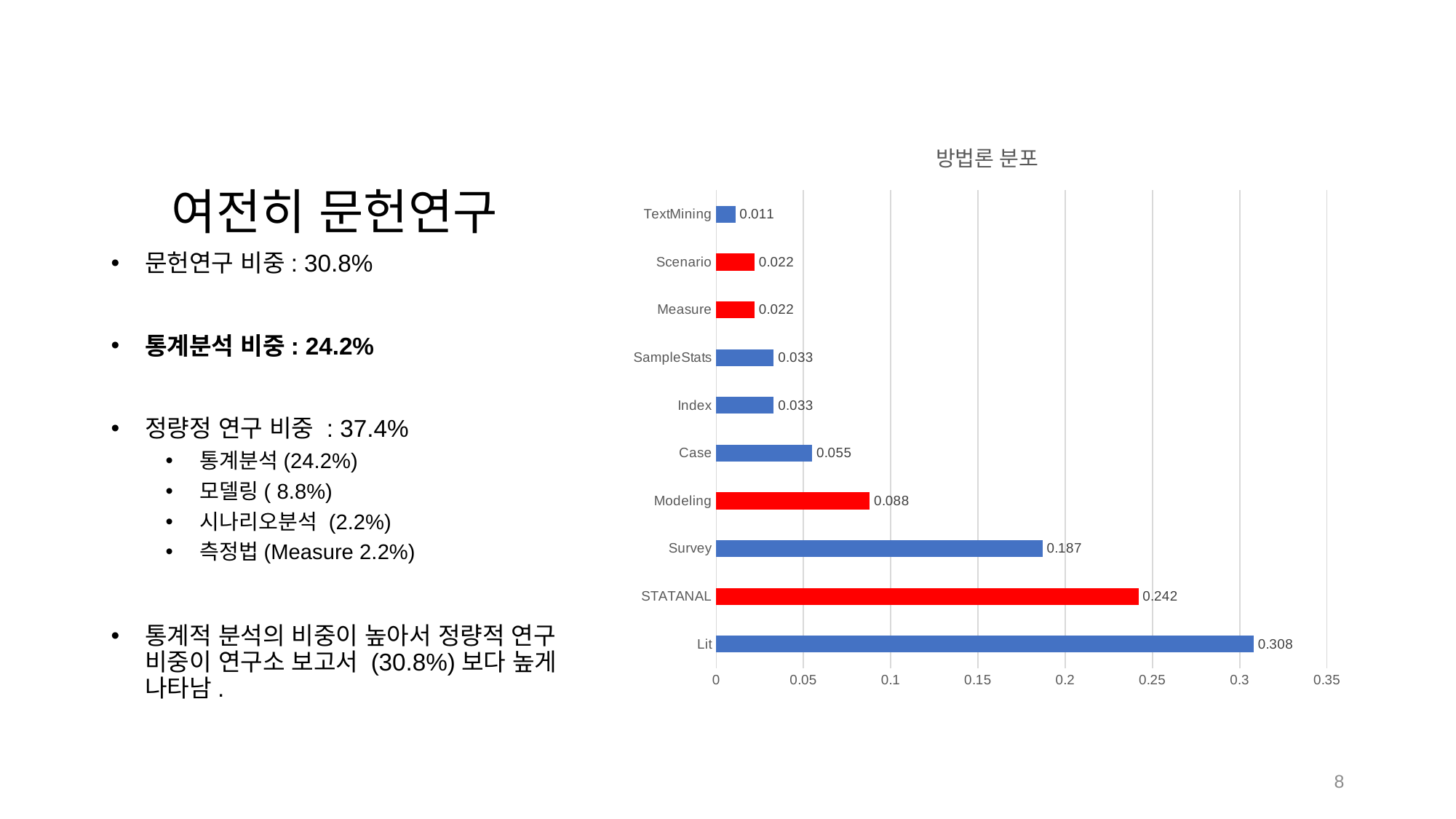

# 여전히 문헌연구

### Chart: 방법론 분포

| Category | R.M |
|---|---|
| Lit | 0.308 |
| STATANAL | 0.242 |
| Survey | 0.187 |
| Modeling | 0.088 |
| Case | 0.055 |
| Index | 0.033 |
| SampleStats | 0.033 |
| Measure | 0.022 |
| Scenario | 0.022 |
| TextMining | 0.011 |
문헌연구 비중: 30.8%

통계분석 비중: 24.2%

정량정 연구 비중 : 37.4%
통계분석(24.2%)
모델링( 8.8%)
시나리오분석 (2.2%)
측정법(Measure 2.2%)

통계적 분석의 비중이 높아서 정량적 연구 비중이 연구소 보고서 (30.8%)보다 높게 나타남.

8